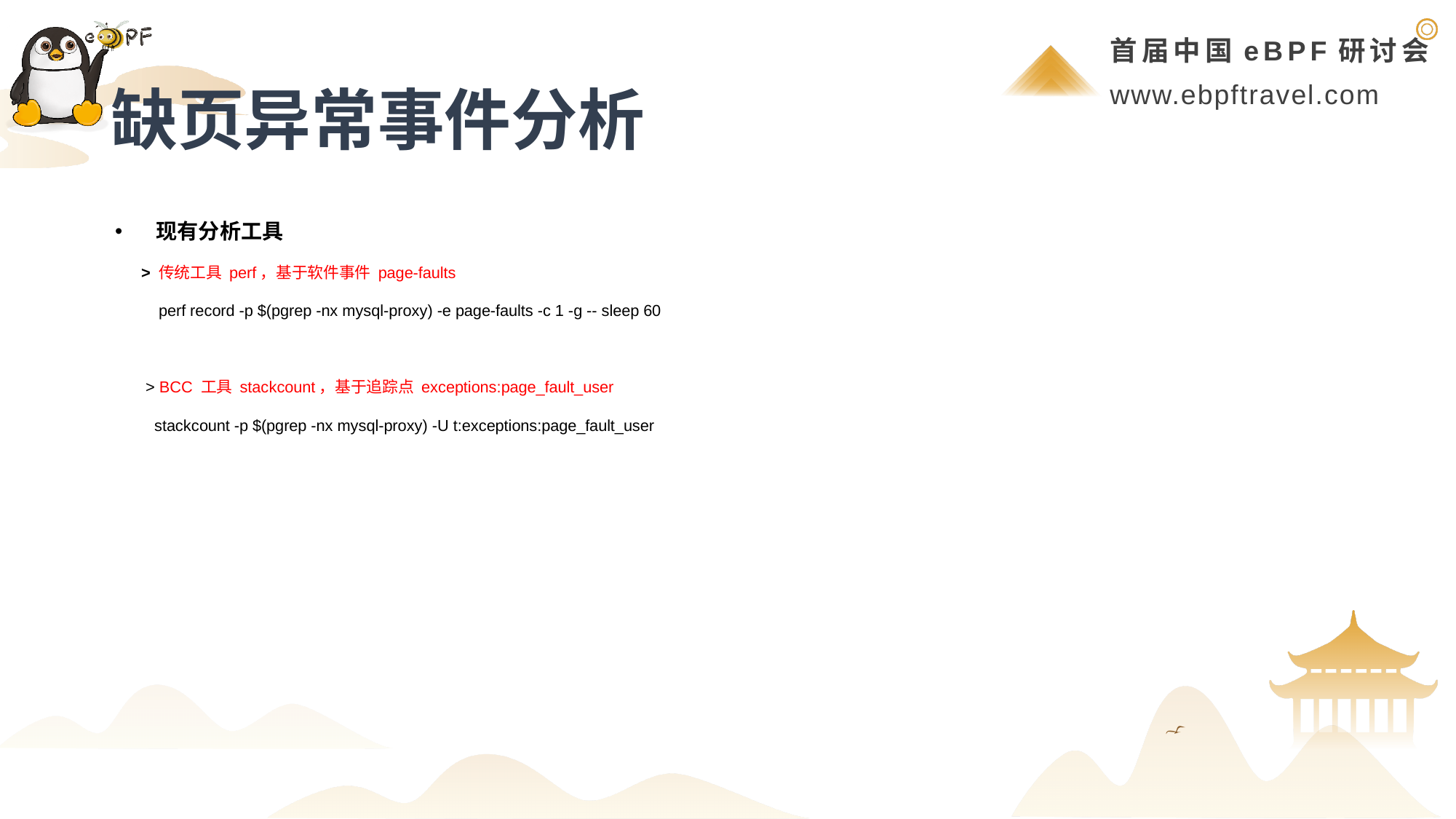

# 缺页异常事件分析
现有分析工具
      > 传统工具 perf，基于软件事件 page-faults
          perf record -p $(pgrep -nx mysql-proxy) -e page-faults -c 1 -g -- sleep 60

       > BCC 工具 stackcount，基于追踪点 exceptions:page_fault_user
         stackcount -p $(pgrep -nx mysql-proxy) -U t:exceptions:page_fault_user